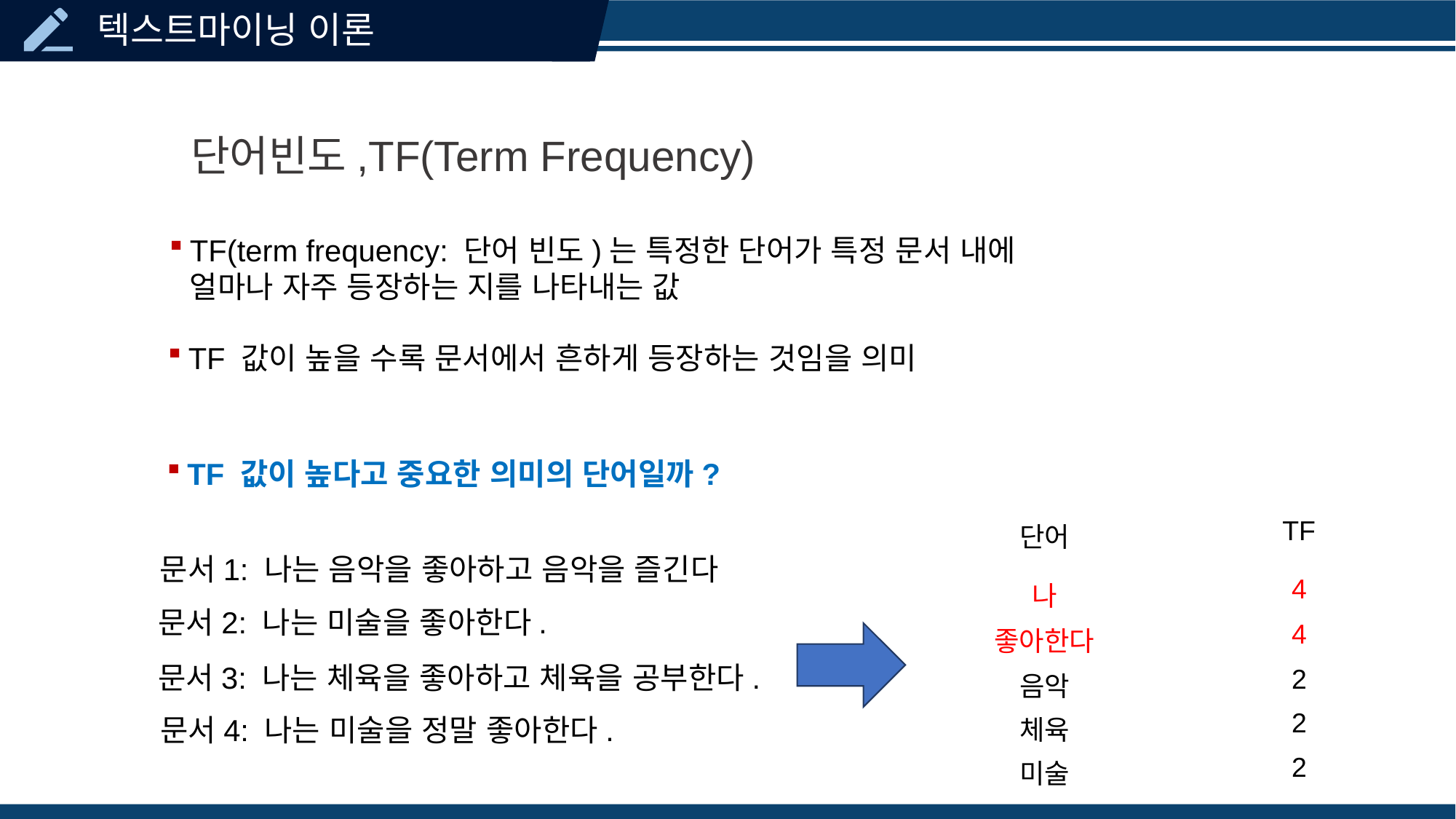

단어빈도,TF(Term Frequency)
TF(term frequency: 단어 빈도)는 특정한 단어가 특정 문서 내에 얼마나 자주 등장하는 지를 나타내는 값
TF 값이 높을 수록 문서에서 흔하게 등장하는 것임을 의미
TF 값이 높다고 중요한 의미의 단어일까?
| 단어 | TF |
| --- | --- |
| 나 | 4 |
| 좋아한다 | 4 |
| 음악 | 2 |
| 체육 | 2 |
| 미술 | 2 |
문서1: 나는 음악을 좋아하고 음악을 즐긴다
문서2: 나는 미술을 좋아한다.

문서3: 나는 체육을 좋아하고 체육을 공부한다.
문서4: 나는 미술을 정말 좋아한다.